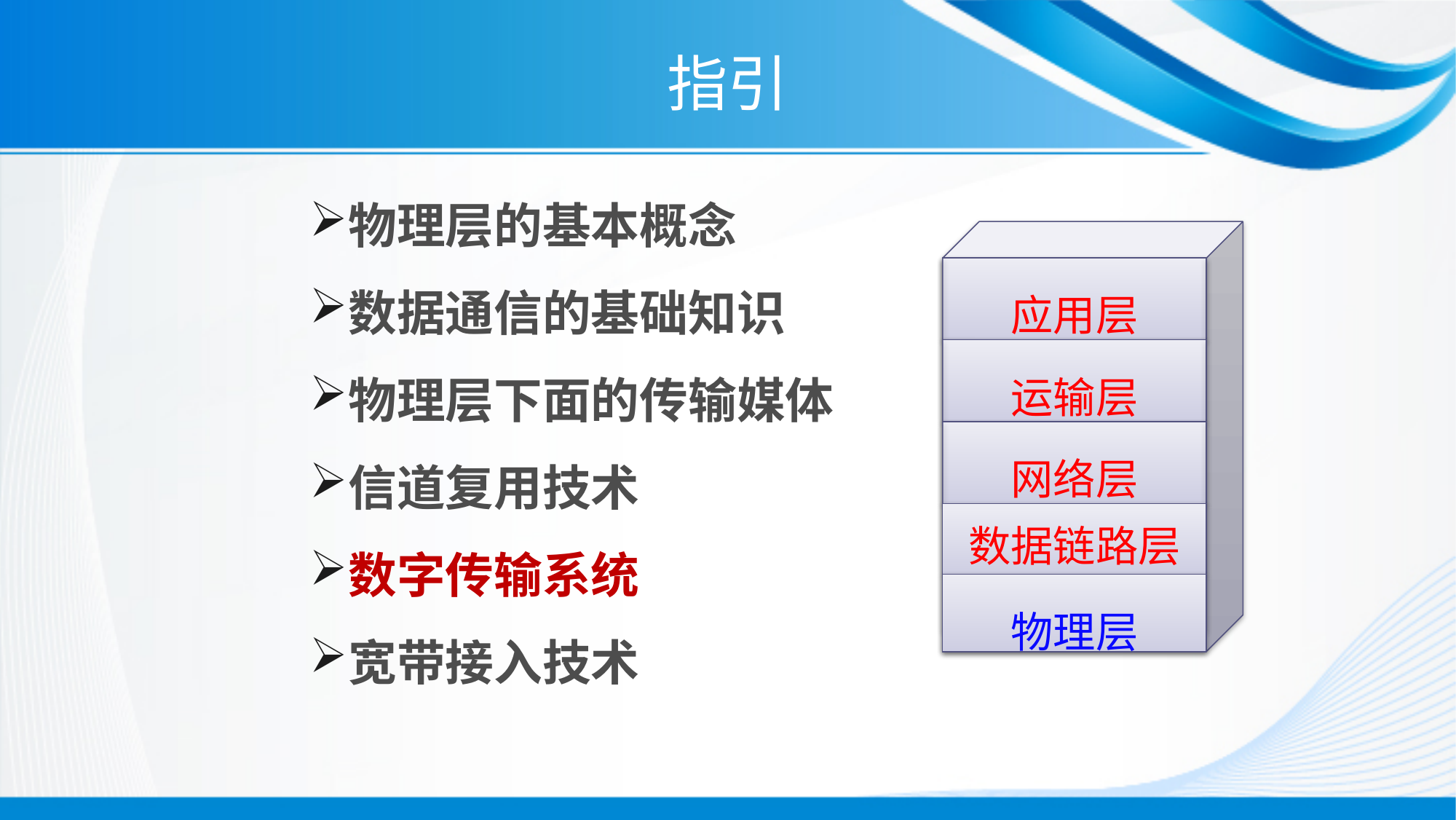

# 指引
物理层的基本概念
数据通信的基础知识
物理层下面的传输媒体
信道复用技术
数字传输系统
宽带接入技术

应用层

运输层

网络层

数据链路层

物理层